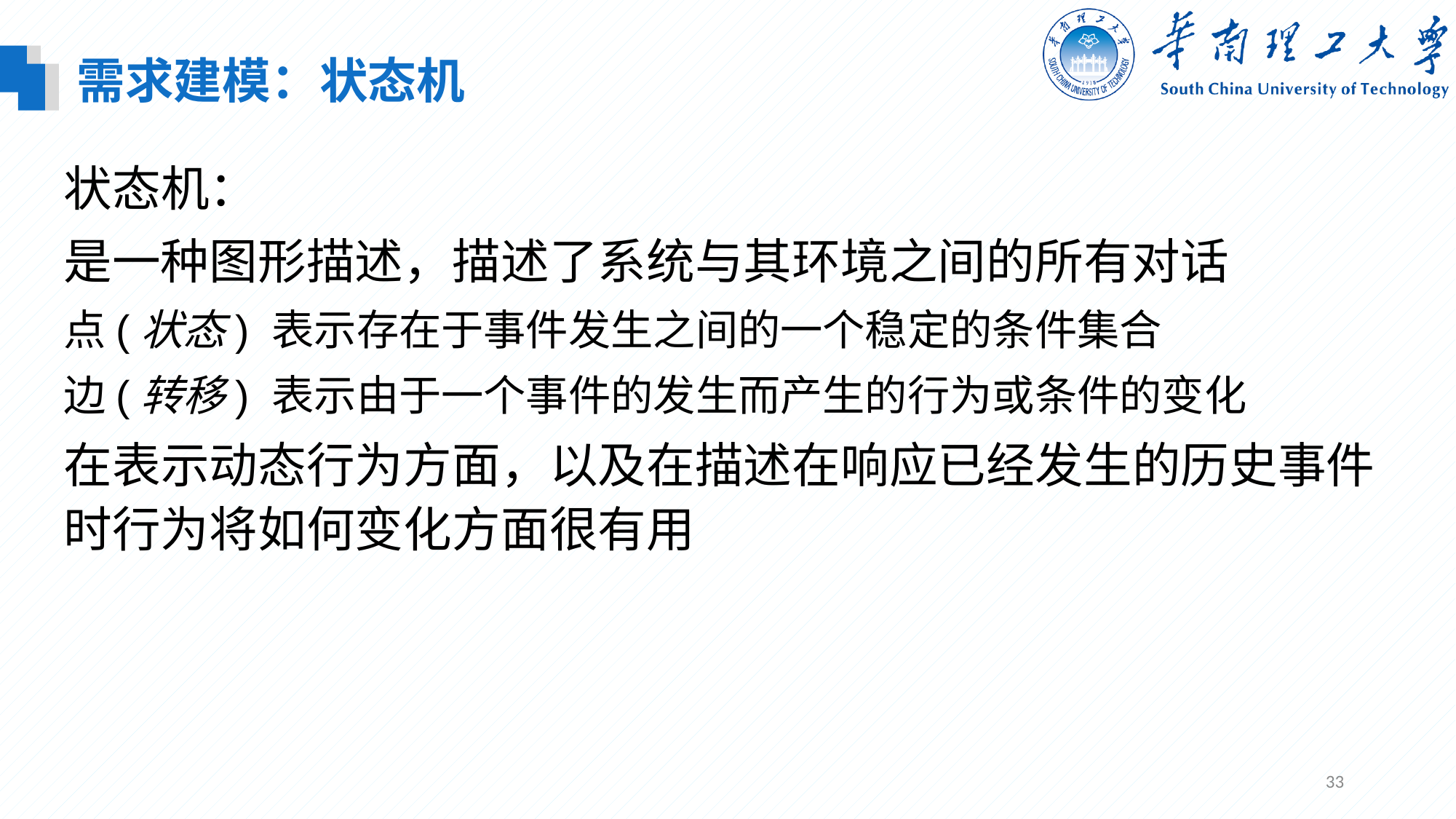

需求建模：状态机
状态机：
是一种图形描述，描述了系统与其环境之间的所有对话
点(状态) 表示存在于事件发生之间的一个稳定的条件集合
边(转移) 表示由于一个事件的发生而产生的行为或条件的变化
在表示动态行为方面，以及在描述在响应已经发生的历史事件时行为将如何变化方面很有用
33